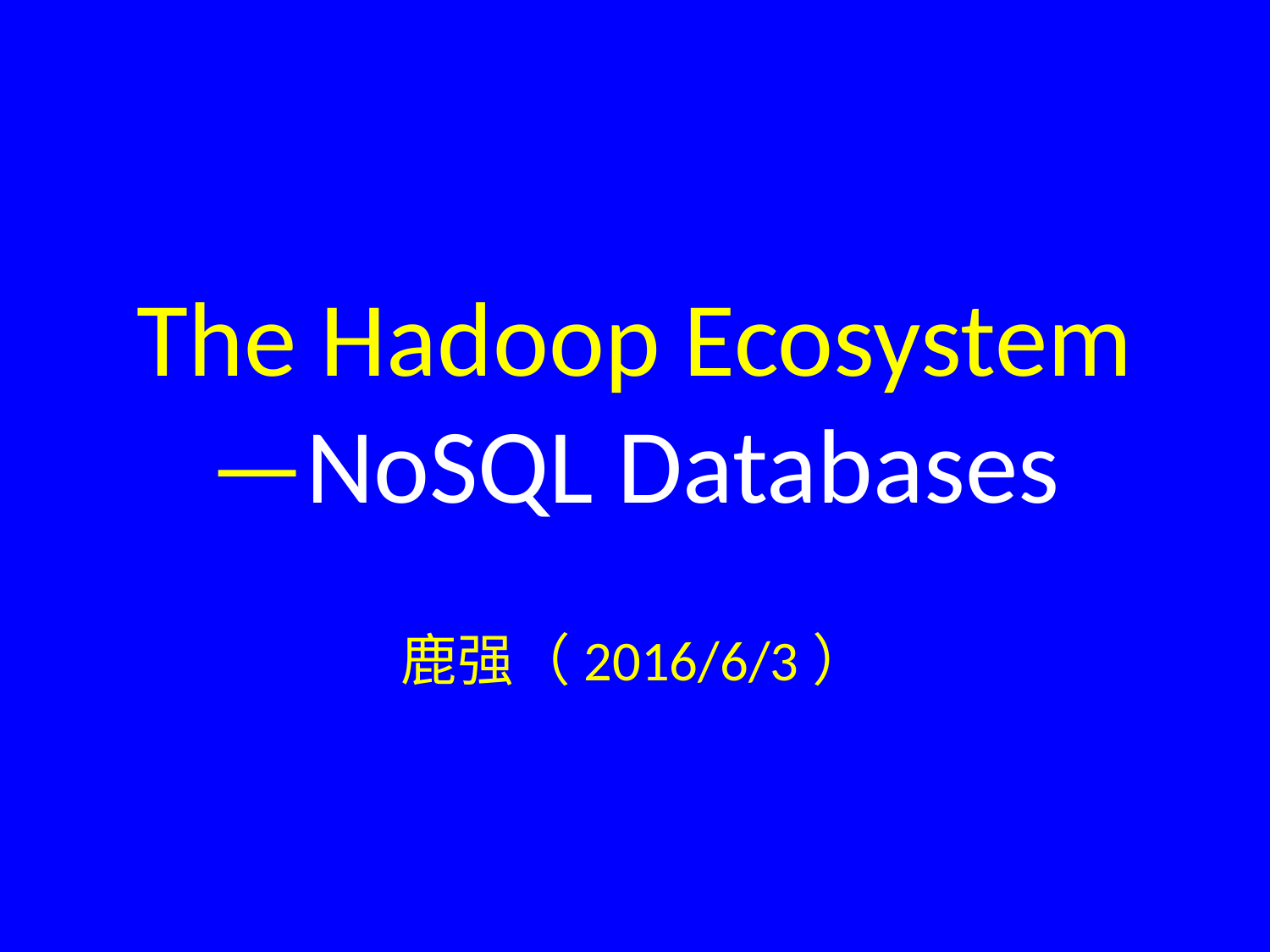

# The Hadoop Ecosystem —NoSQL Databases

鹿强（2016/6/3）